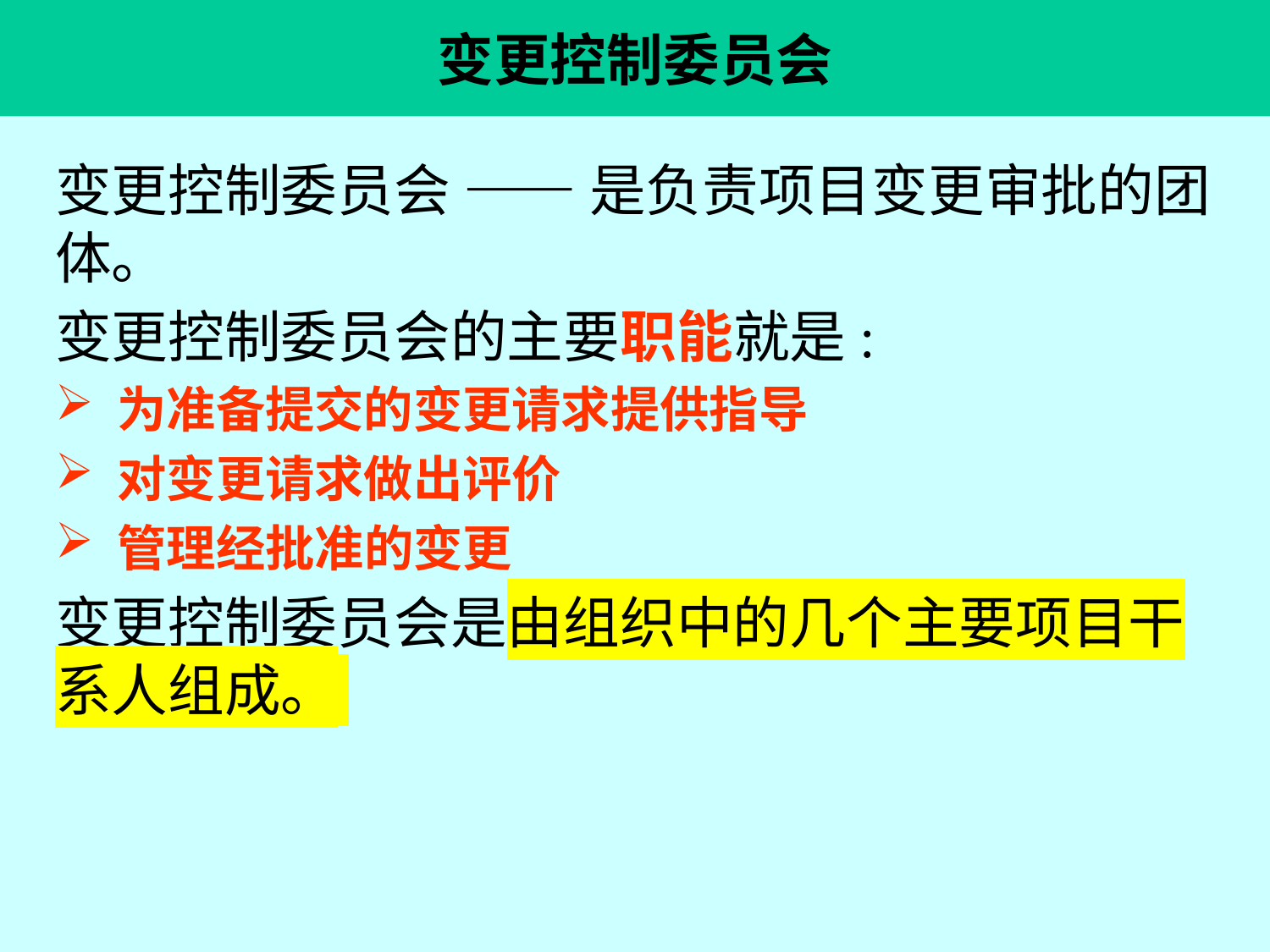

# 变更控制委员会
变更控制委员会 —— 是负责项目变更审批的团体。
变更控制委员会的主要职能就是:
 为准备提交的变更请求提供指导
 对变更请求做出评价
 管理经批准的变更
变更控制委员会是由组织中的几个主要项目干系人组成。